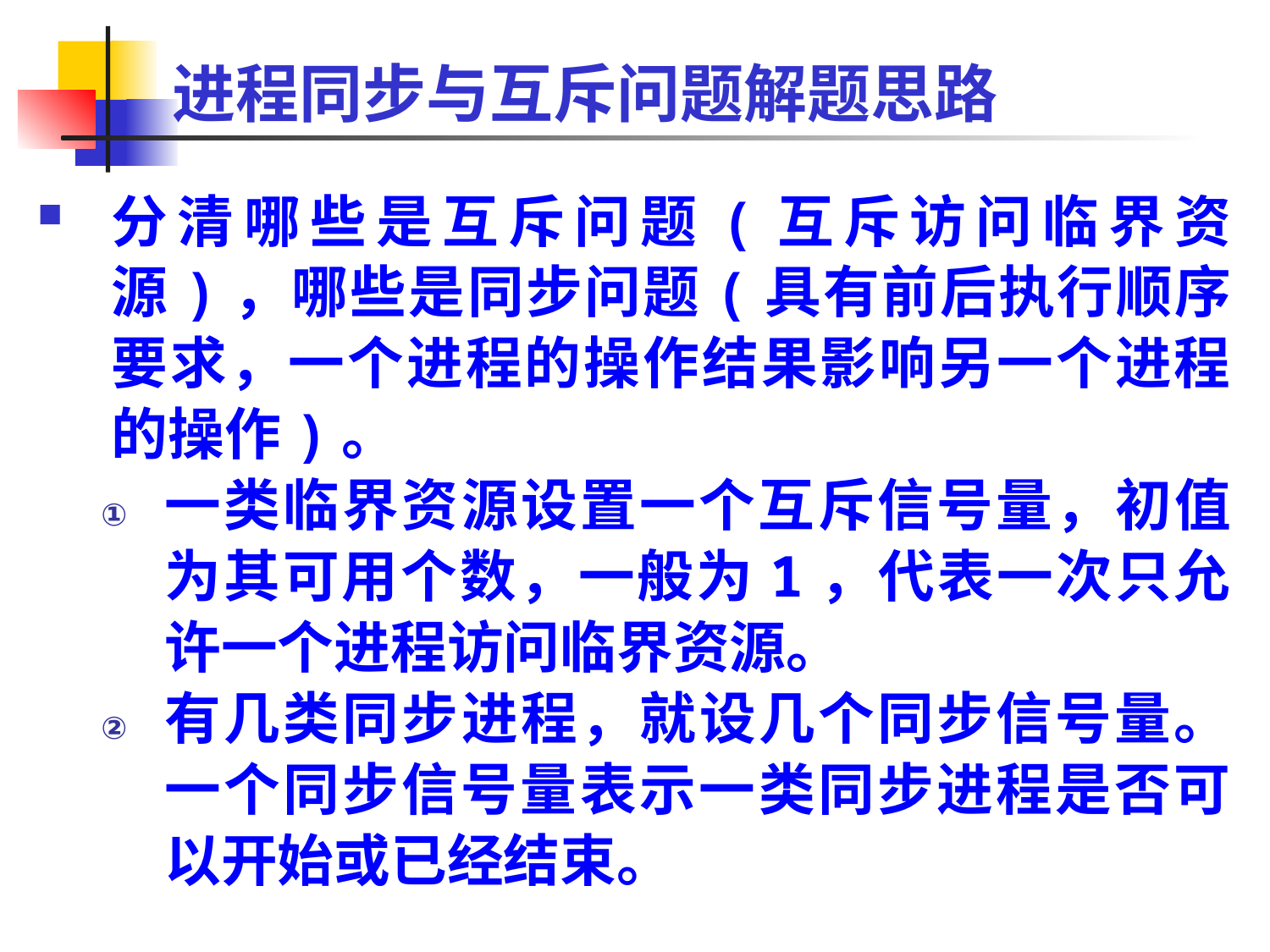

# 进程同步与互斥问题解题思路
分清哪些是互斥问题(互斥访问临界资源)，哪些是同步问题(具有前后执行顺序要求，一个进程的操作结果影响另一个进程的操作)。
一类临界资源设置一个互斥信号量，初值为其可用个数，一般为1，代表一次只允许一个进程访问临界资源。
有几类同步进程，就设几个同步信号量。一个同步信号量表示一类同步进程是否可以开始或已经结束。